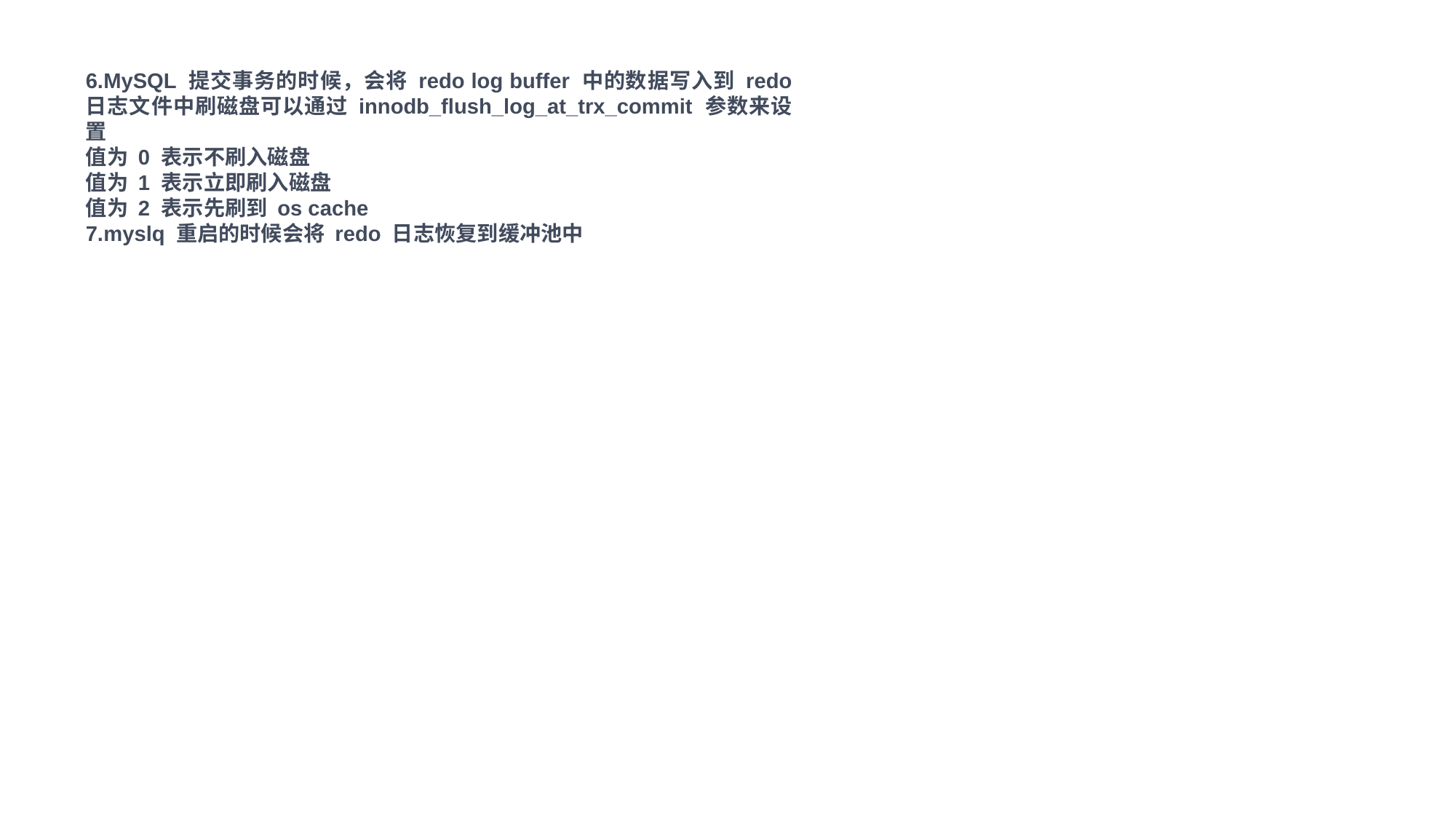

6.MySQL 提交事务的时候，会将 redo log buffer 中的数据写入到 redo 日志文件中刷磁盘可以通过 innodb_flush_log_at_trx_commit 参数来设置
值为 0 表示不刷入磁盘
值为 1 表示立即刷入磁盘
值为 2 表示先刷到 os cache
7.myslq 重启的时候会将 redo 日志恢复到缓冲池中